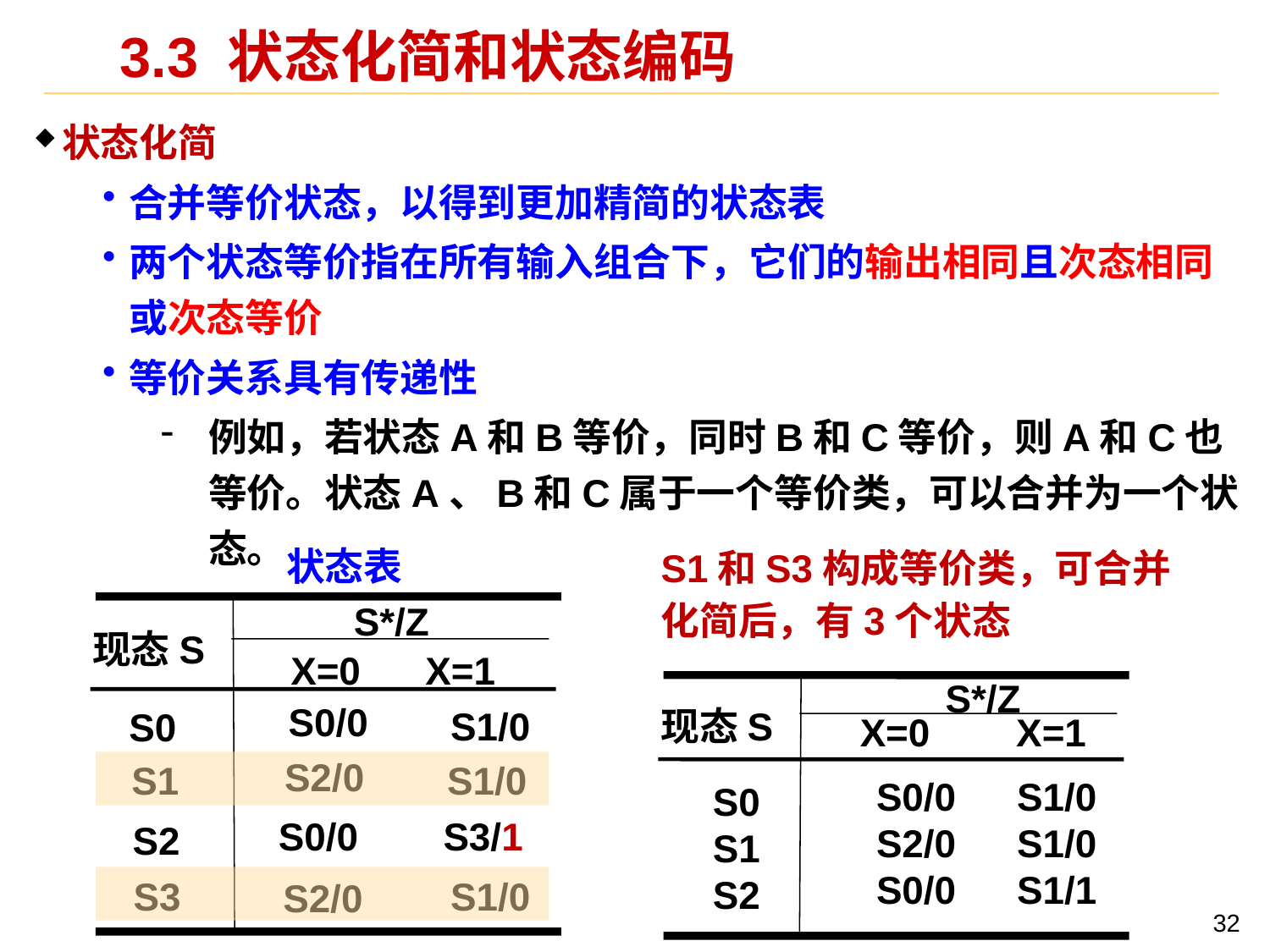

# 3.3 状态化简和状态编码
状态化简
合并等价状态，以得到更加精简的状态表
两个状态等价指在所有输入组合下，它们的输出相同且次态相同或次态等价
等价关系具有传递性
例如，若状态A和B等价，同时B和C等价，则A和C也等价。状态A、B和C属于一个等价类，可以合并为一个状态。
状态表
S1和S3构成等价类，可合并
化简后，有3个状态
S*/Z

现态S

X=0      X=1

S*/Z

现态S
X=0        X=1

S0/0
S1/0
S0
S2/0
S1/0
S1

S1/0
S1/0
S1/1
S0/0
S2/0
S0/0
S0
S1
S2
S0/0
S3/1
S2
S3
S1/0

S2/0
32